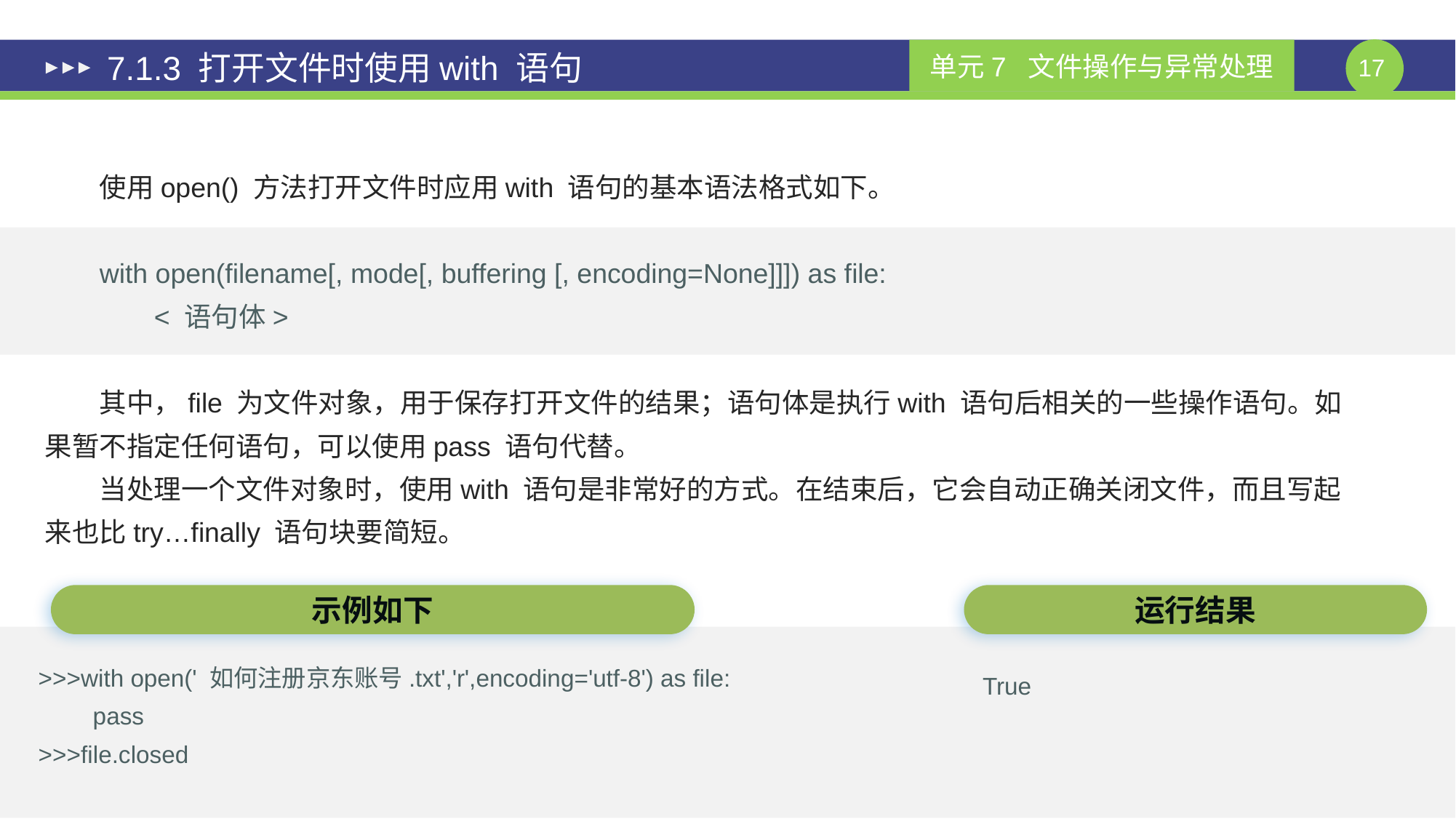

# 7.1.3 打开文件时使用with 语句
使用open() 方法打开文件时应用with 语句的基本语法格式如下。

with open(filename[, mode[, buffering [, encoding=None]]]) as file:
	< 语句体>

其中，file 为文件对象，用于保存打开文件的结果；语句体是执行with 语句后相关的一些操作语句。如果暂不指定任何语句，可以使用pass 语句代替。
当处理一个文件对象时，使用with 语句是非常好的方式。在结束后，它会自动正确关闭文件，而且写起来也比try…finally 语句块要简短。

示例如下
运行结果

>>>with open(' 如何注册京东账号.txt','r',encoding='utf-8') as file:
	pass
>>>file.closed
True